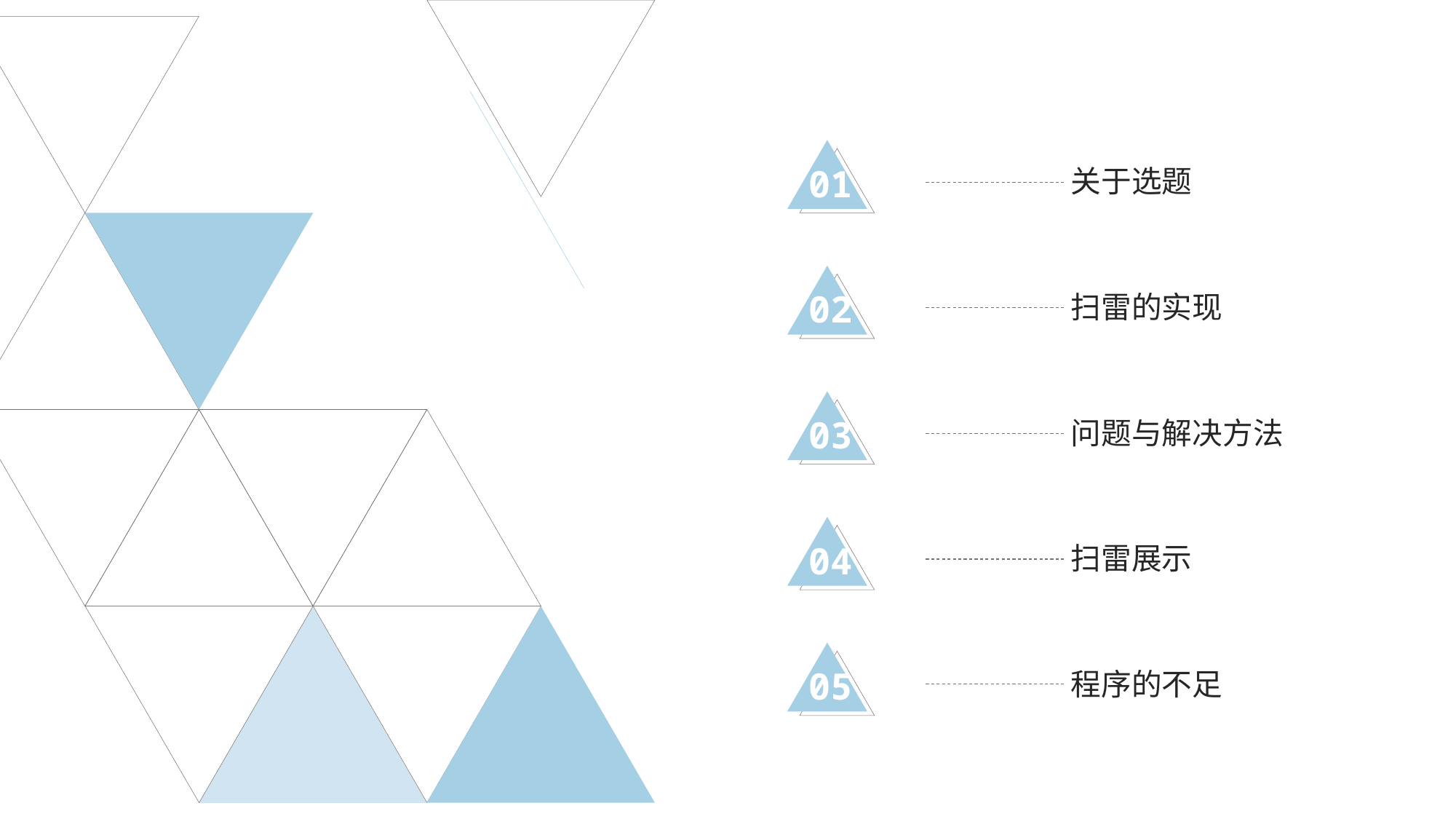

关于选题
01

扫雷的实现
02

问题与解决方法
03

扫雷展示
04

程序的不足
05